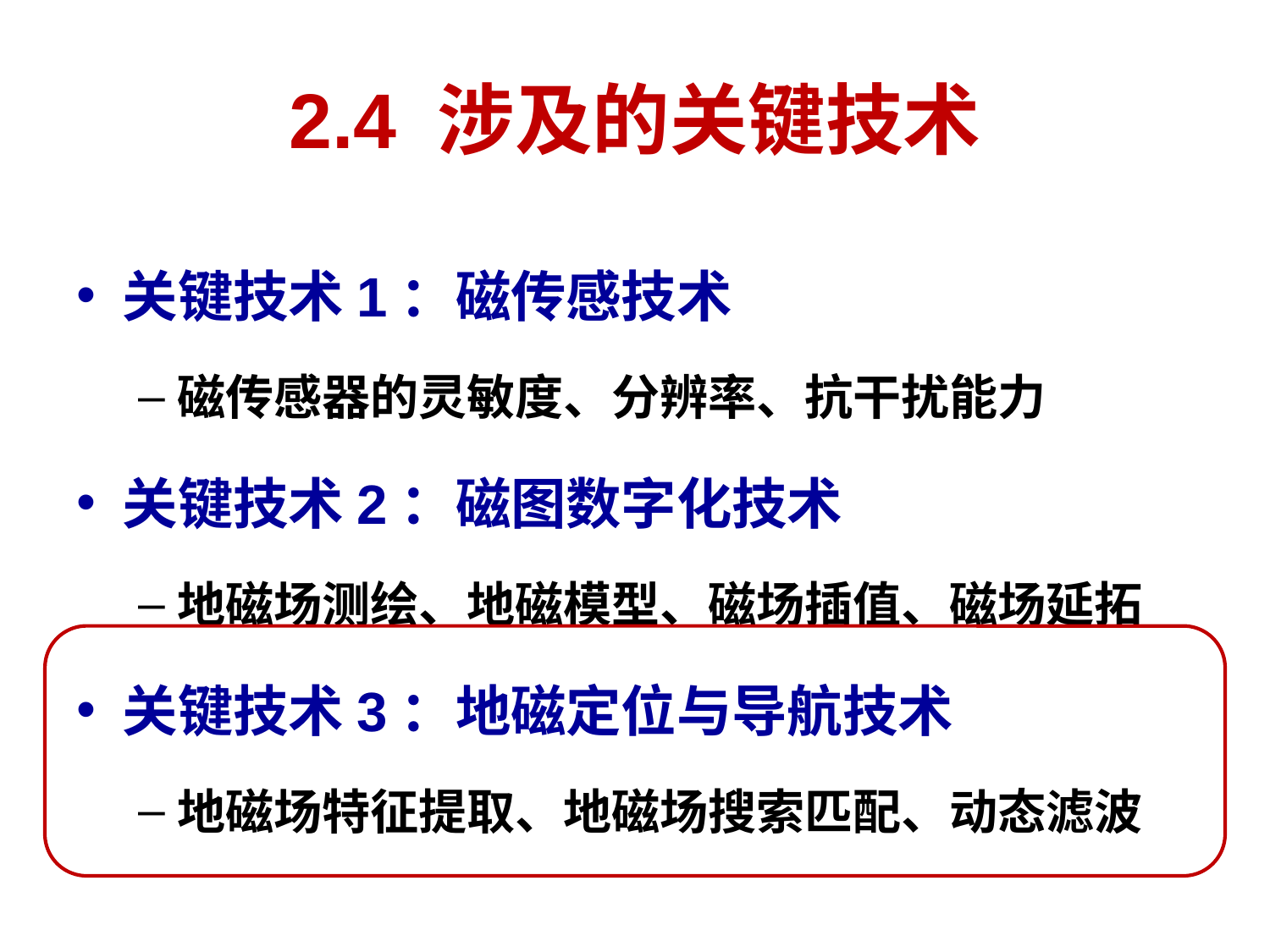

# 2.4 涉及的关键技术
关键技术1：磁传感技术
磁传感器的灵敏度、分辨率、抗干扰能力
关键技术2：磁图数字化技术
地磁场测绘、地磁模型、磁场插值、磁场延拓
关键技术3：地磁定位与导航技术
地磁场特征提取、地磁场搜索匹配、动态滤波